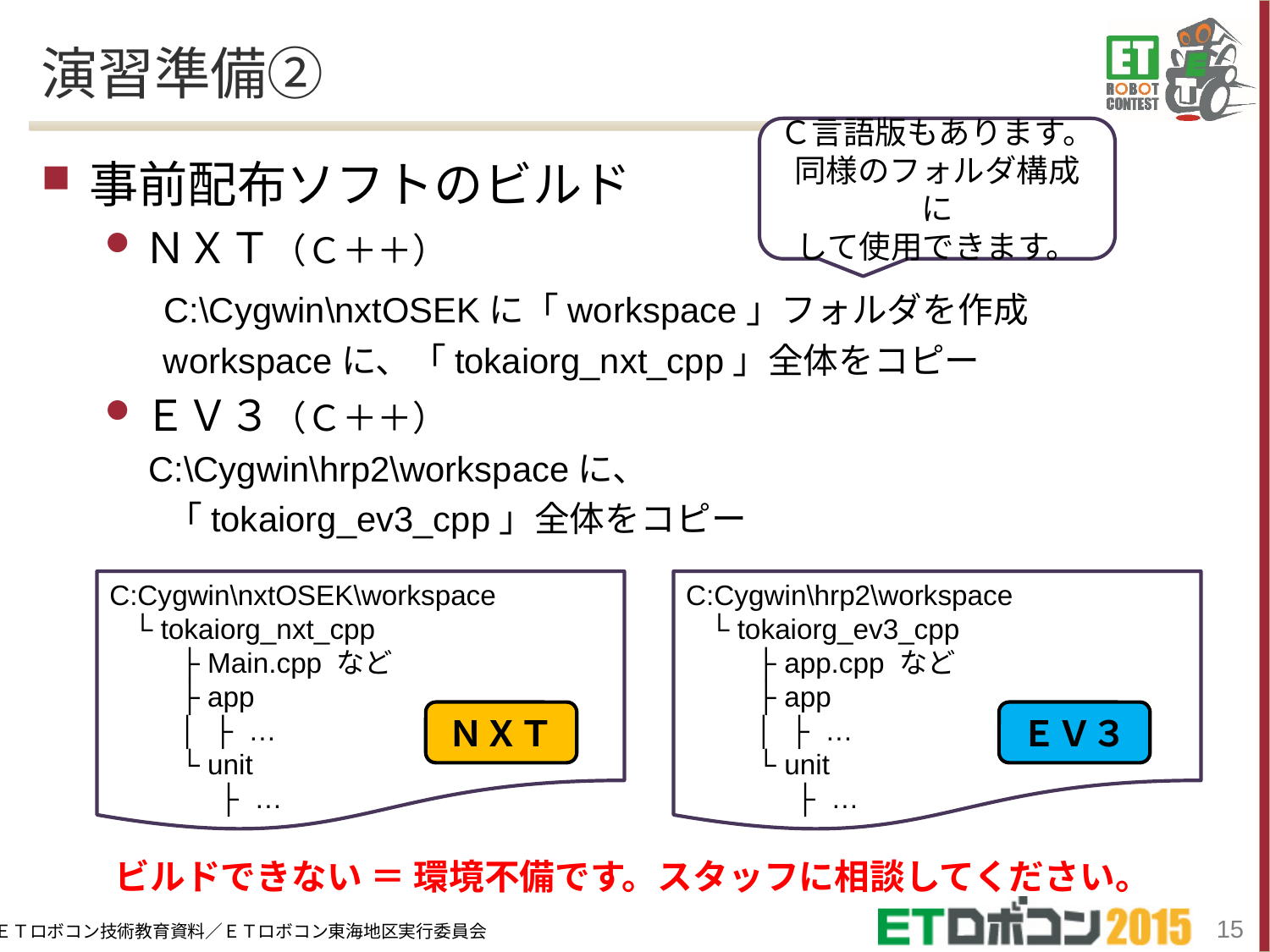

# 演習準備②
Ｃ言語版もあります。
同様のフォルダ構成に
して使用できます。
事前配布ソフトのビルド
ＮＸＴ（Ｃ＋＋）
     C:\Cygwin\nxtOSEKに「workspace」フォルダを作成
      workspaceに、「tokaiorg_nxt_cpp」全体をコピー
ＥＶ３（Ｃ＋＋）
           C:\Cygwin\hrp2\workspaceに、
               「tokaiorg_ev3_cpp」全体をコピー

C:Cygwin\nxtOSEK\workspace
   └ tokaiorg_nxt_cpp
         ├ Main.cpp など
         ├ app
         │  ├  …
         └ unit
              ├  …
C:Cygwin\hrp2\workspace
   └ tokaiorg_ev3_cpp
         ├ app.cpp など
         ├ app
         │  ├  …
         └ unit
              ├  …
ＮＸＴ
ＥＶ３
ビルドできない ＝ 環境不備です。スタッフに相談してください。
15